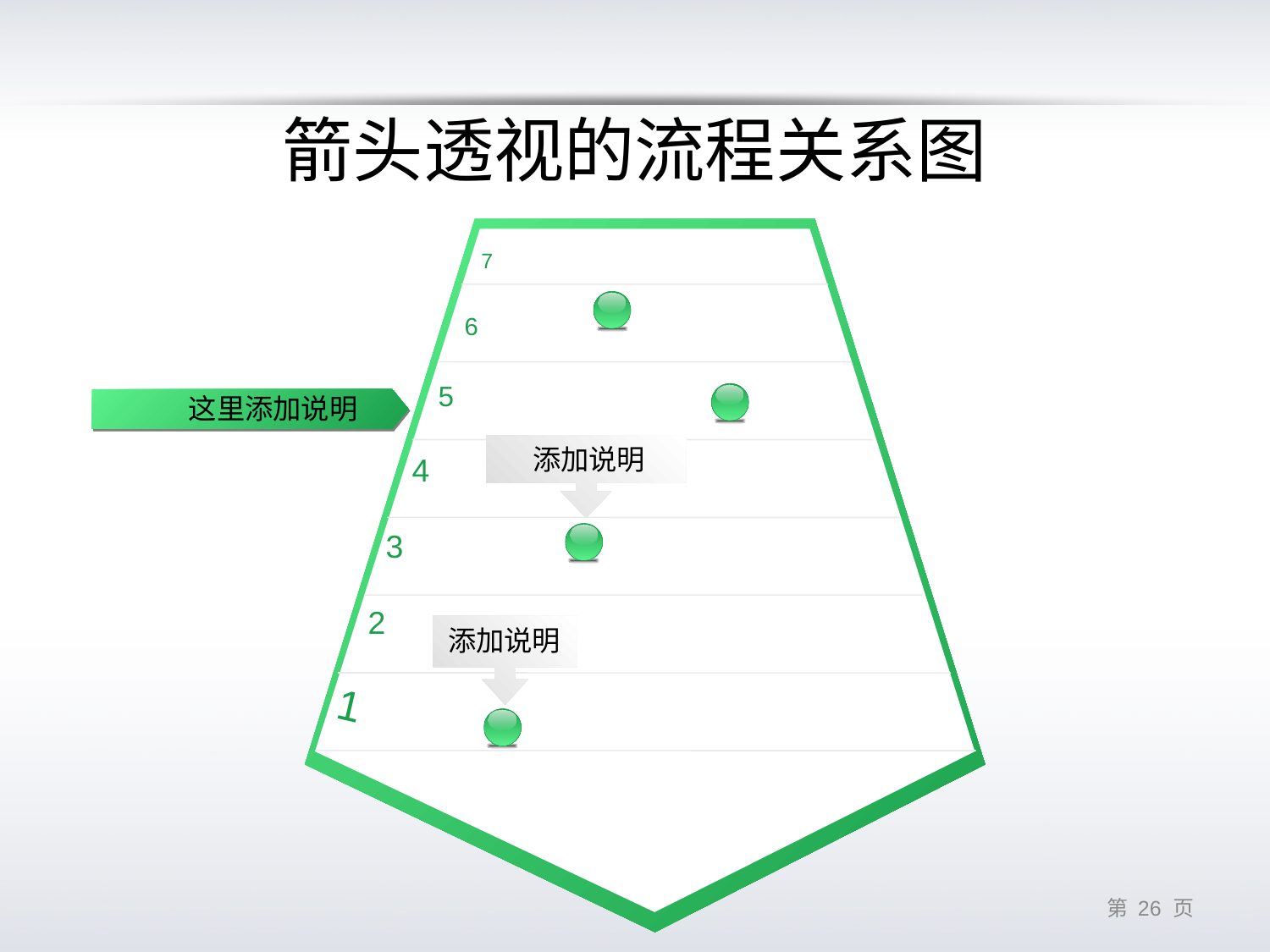

# 箭头透视的流程关系图

7

6

5

这里添加说明

添加说明

4

3

2
添加说明
1

第 26 页